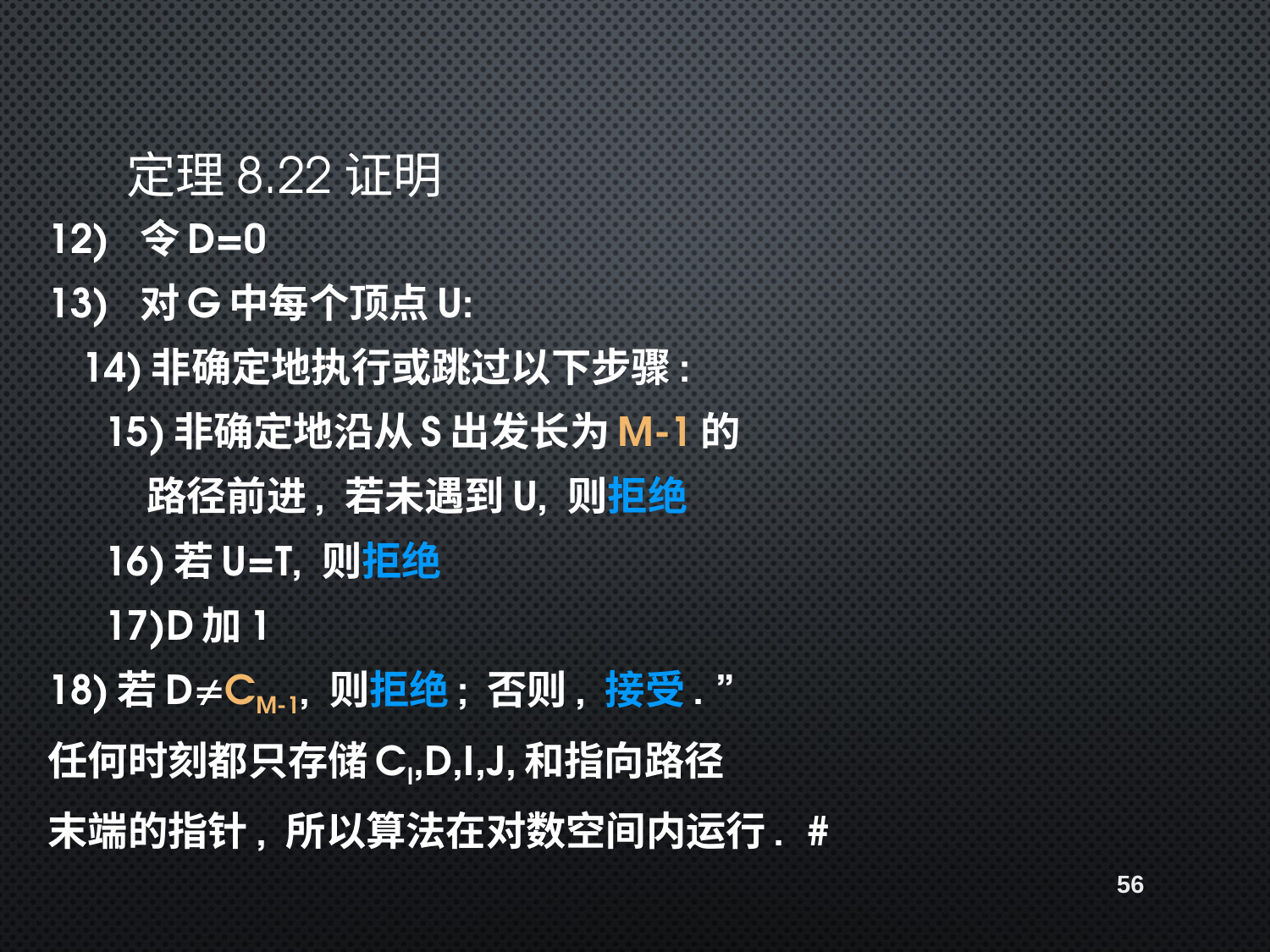

# 定理8.22证明
12)  令d=0
13)  对G中每个顶点u:
   14)非确定地执行或跳过以下步骤:
     15)非确定地沿从s出发长为m-1的
          路径前进, 若未遇到u, 则拒绝
     16)若u=t, 则拒绝
     17)d加1
18)若d≠cm-1, 则拒绝; 否则, 接受. ”
任何时刻都只存储ci,d,i,j,和指向路径
末端的指针, 所以算法在对数空间内运行.  #
56